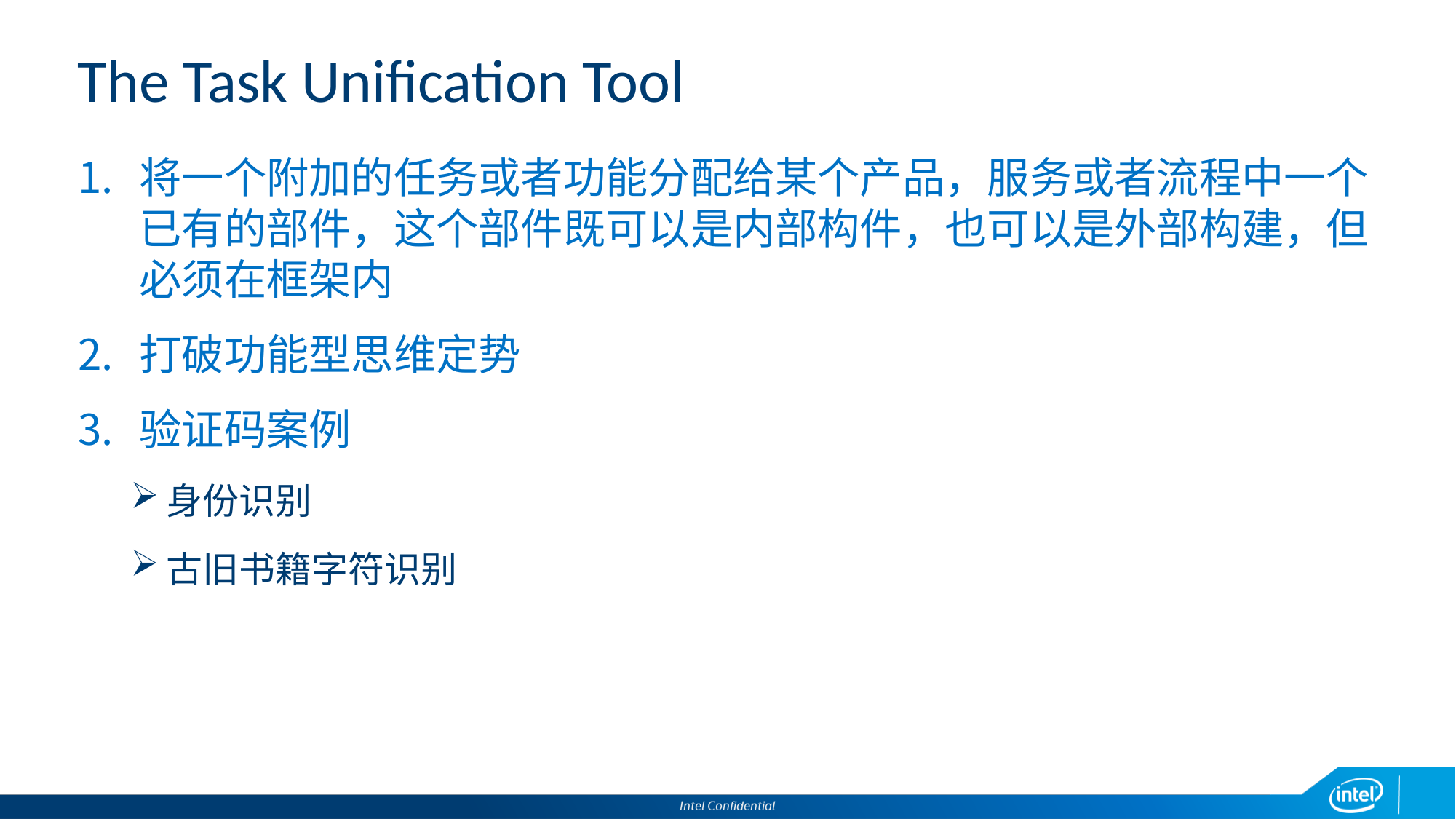

# The Task Unification Tool
将一个附加的任务或者功能分配给某个产品，服务或者流程中一个已有的部件，这个部件既可以是内部构件，也可以是外部构建，但必须在框架内
打破功能型思维定势
验证码案例
身份识别
古旧书籍字符识别